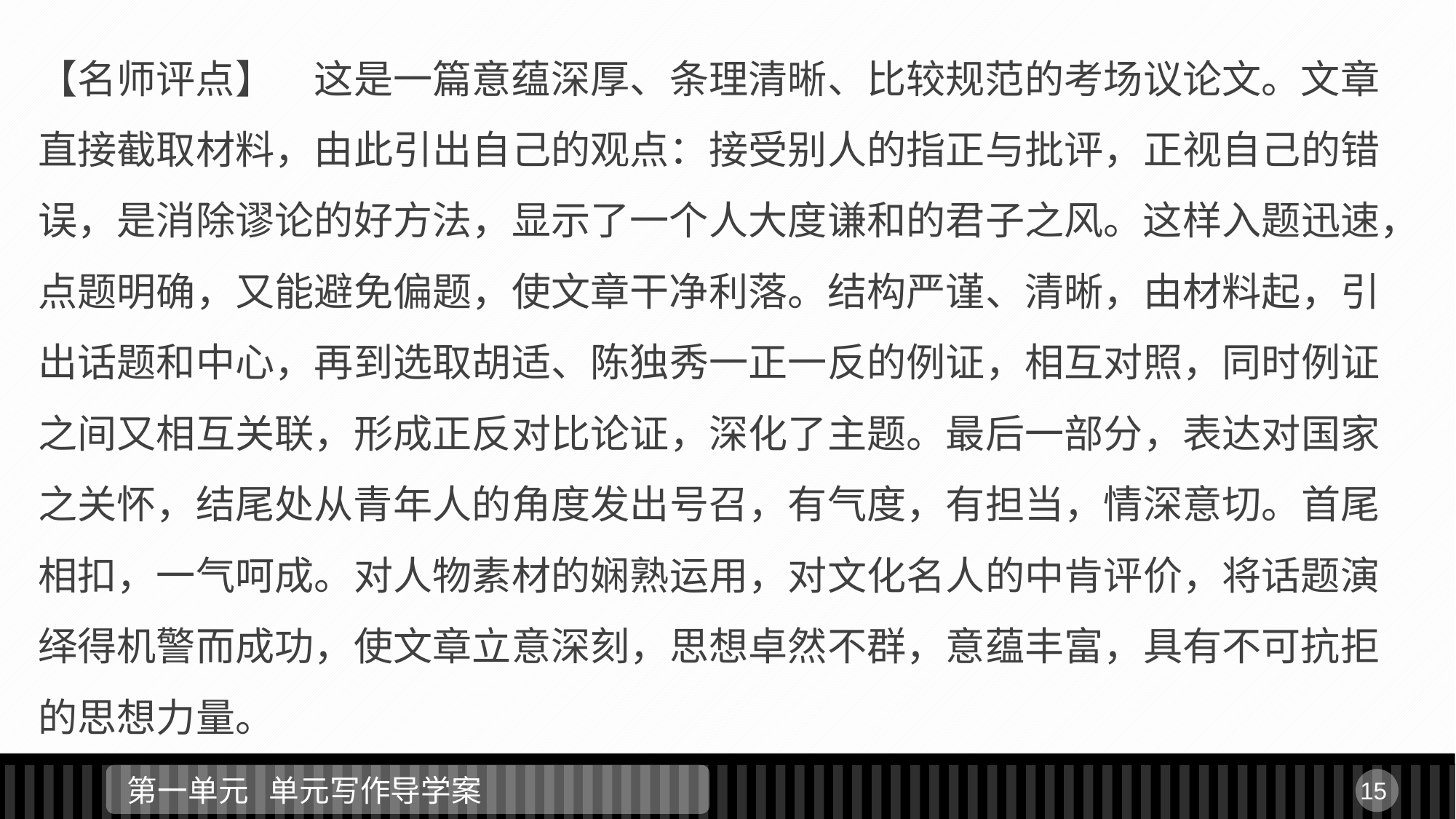

【名师评点】　这是一篇意蕴深厚、条理清晰、比较规范的考场议论文。文章直接截取材料，由此引出自己的观点：接受别人的指正与批评，正视自己的错误，是消除谬论的好方法，显示了一个人大度谦和的君子之风。这样入题迅速，点题明确，又能避免偏题，使文章干净利落。结构严谨、清晰，由材料起，引出话题和中心，再到选取胡适、陈独秀一正一反的例证，相互对照，同时例证之间又相互关联，形成正反对比论证，深化了主题。最后一部分，表达对国家之关怀，结尾处从青年人的角度发出号召，有气度，有担当，情深意切。首尾相扣，一气呵成。对人物素材的娴熟运用，对文化名人的中肯评价，将话题演绎得机警而成功，使文章立意深刻，思想卓然不群，意蕴丰富，具有不可抗拒的思想力量。